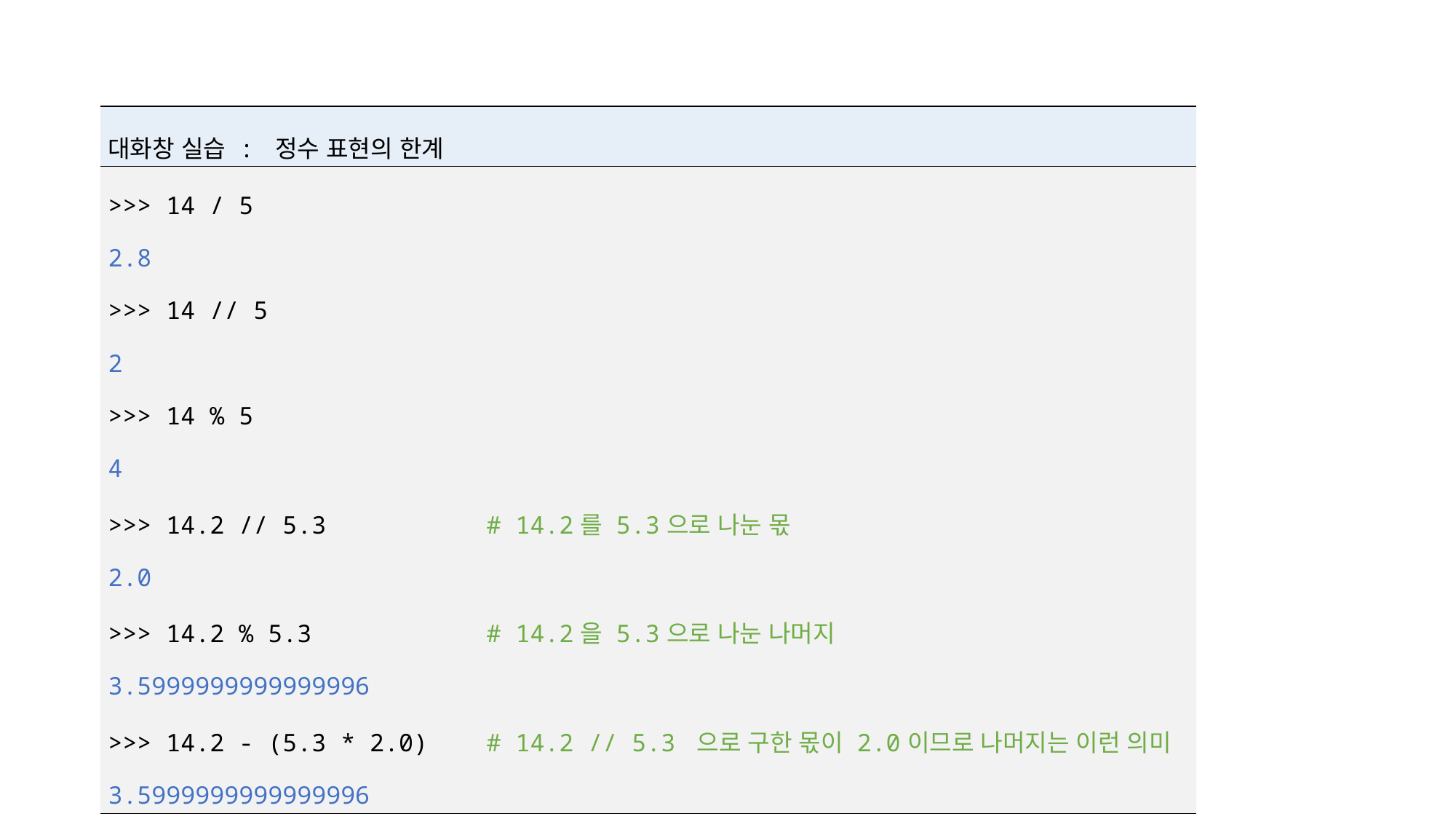

| 대화창 실습 : 정수 표현의 한계 |
| --- |
| >>> 14 / 5 2.8 >>> 14 // 5 2 >>> 14 % 5 4 >>> 14.2 // 5.3 # 14.2를 5.3으로 나눈 몫 2.0 >>> 14.2 % 5.3 # 14.2을 5.3으로 나눈 나머지 3.5999999999999996 >>> 14.2 - (5.3 \* 2.0) # 14.2 // 5.3 으로 구한 몫이 2.0이므로 나머지는 이런 의미 3.5999999999999996 |